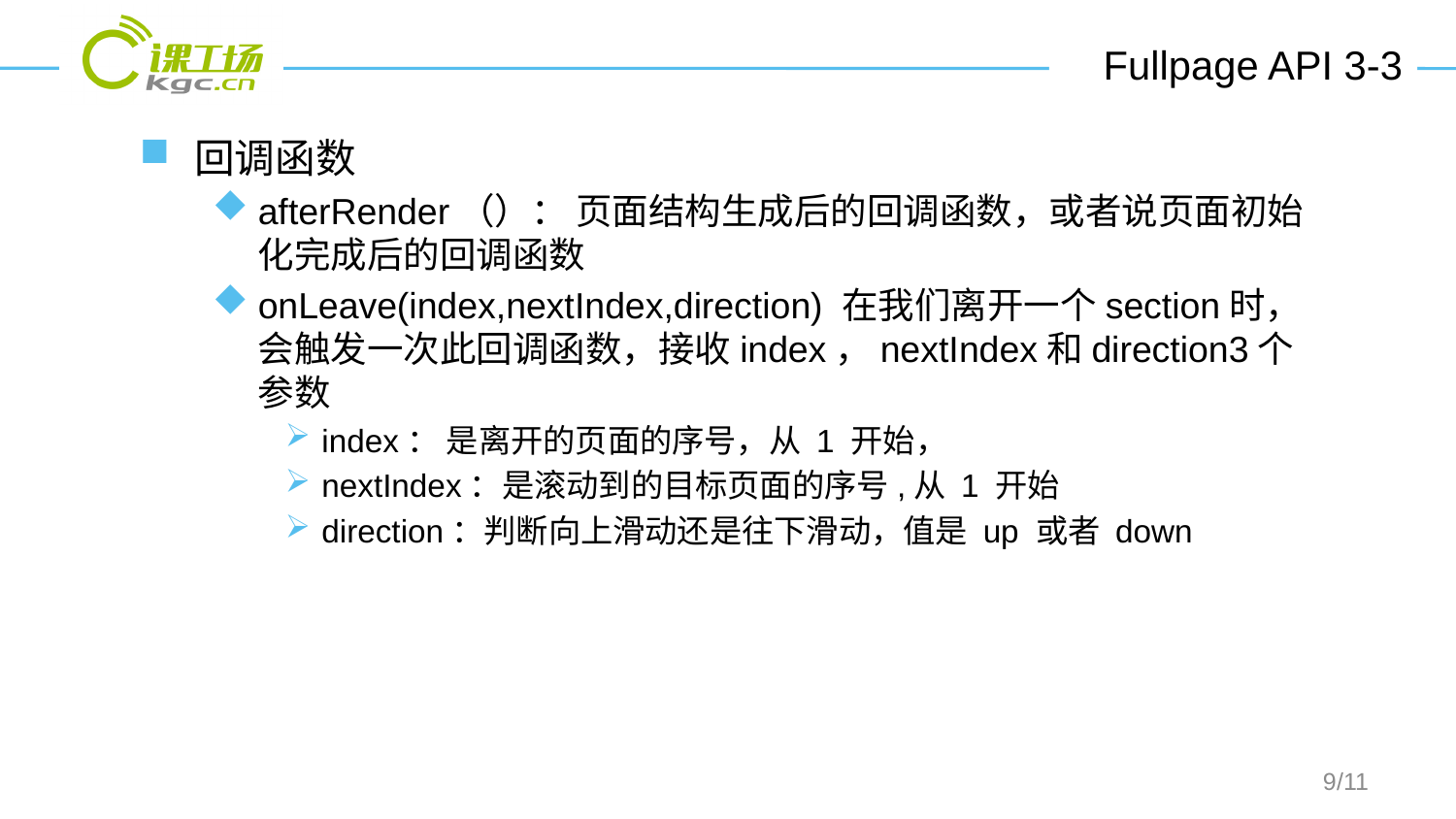

# Fullpage API 3-3
回调函数
afterRender（）： 页面结构生成后的回调函数，或者说页面初始化完成后的回调函数
onLeave(index,nextIndex,direction) 在我们离开一个section时，会触发一次此回调函数，接收index，nextIndex和direction3个参数
index： 是离开的页面的序号，从 1 开始，
nextIndex：是滚动到的目标页面的序号,从 1 开始
direction：判断向上滑动还是往下滑动，值是 up 或者 down
9/11